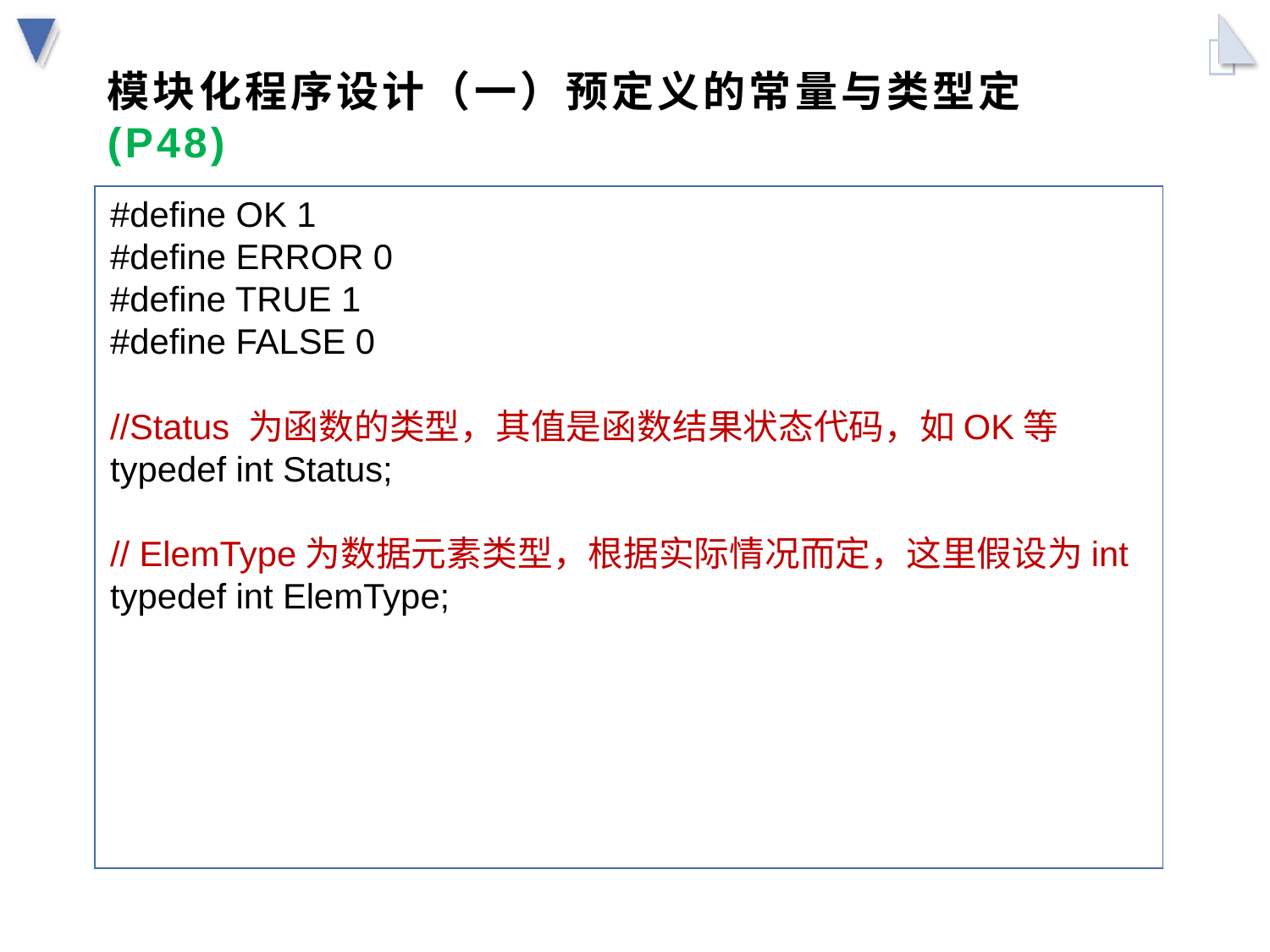

模块化程序设计（一）预定义的常量与类型定(P48)
#define OK 1
#define ERROR 0
#define TRUE 1
#define FALSE 0

//Status 为函数的类型，其值是函数结果状态代码，如OK等
typedef int Status;

// ElemType为数据元素类型，根据实际情况而定，这里假设为int
typedef int ElemType;

10